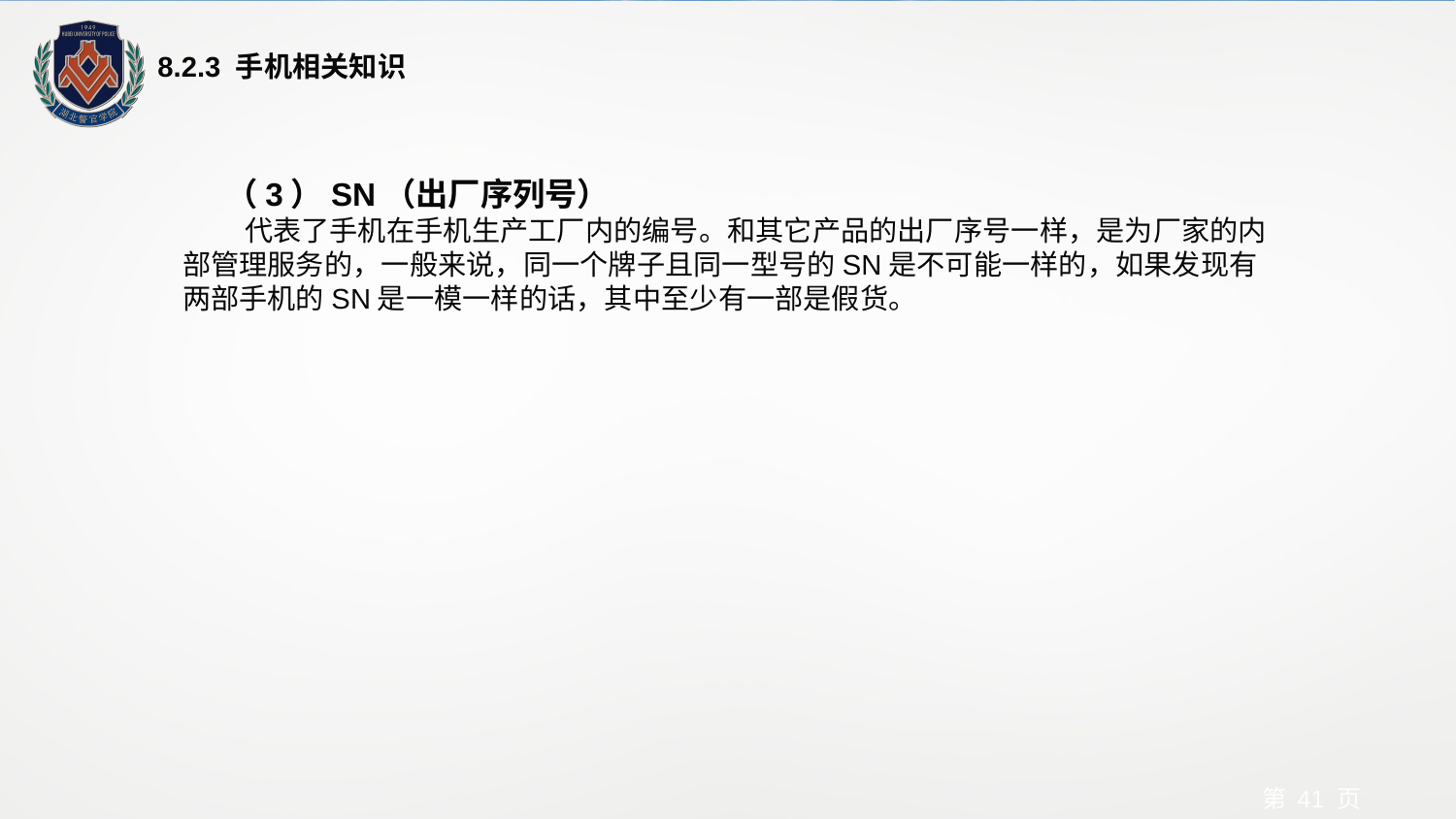

8.2.3 手机相关知识
（3）SN（出厂序列号）
  代表了手机在手机生产工厂内的编号。和其它产品的出厂序号一样，是为厂家的内部管理服务的，一般来说，同一个牌子且同一型号的SN是不可能一样的，如果发现有两部手机的SN是一模一样的话，其中至少有一部是假货。